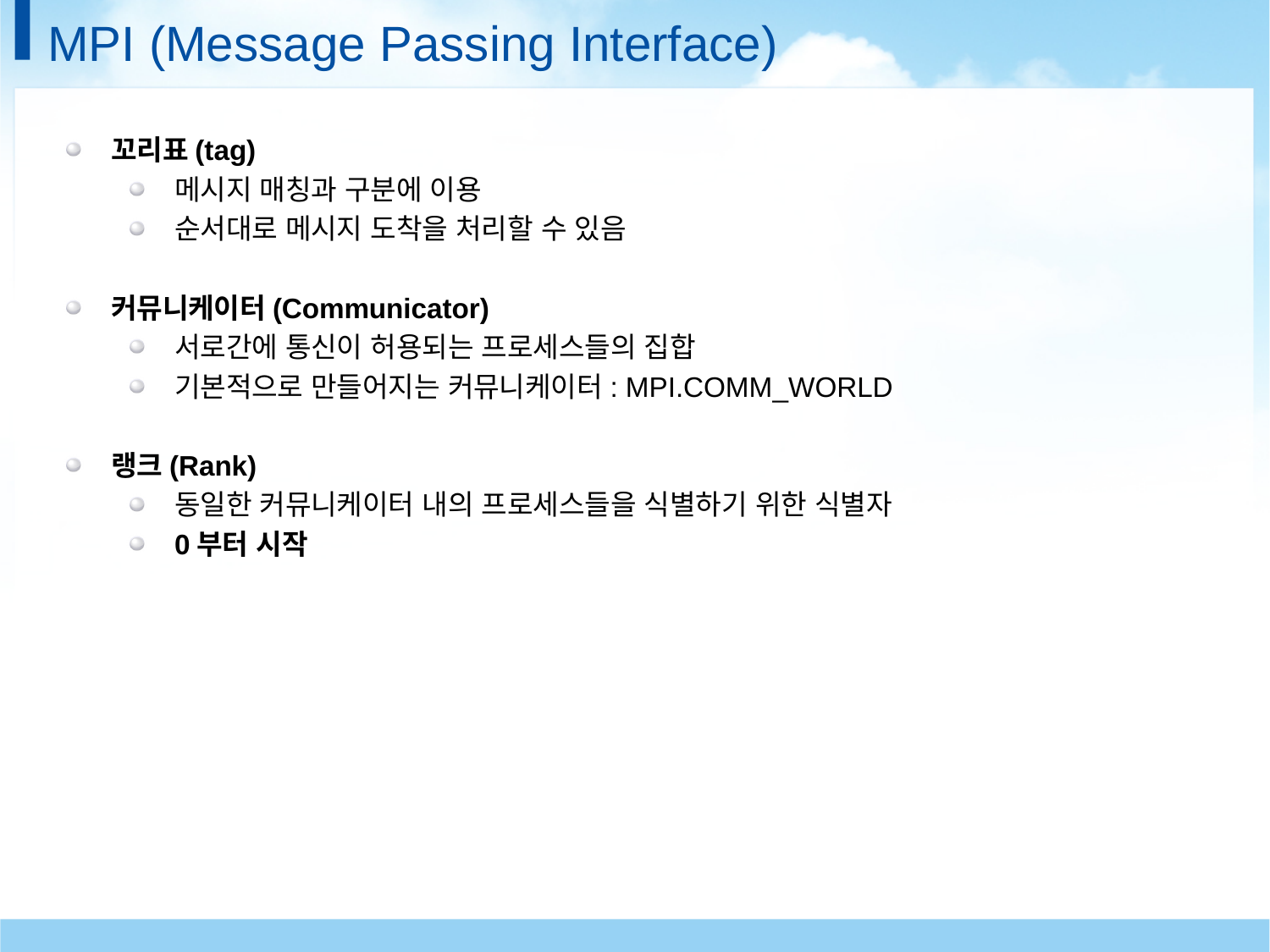

# MPI (Message Passing Interface)

꼬리표(tag)
메시지 매칭과 구분에 이용
순서대로 메시지 도착을 처리할 수 있음

커뮤니케이터(Communicator)
서로간에 통신이 허용되는 프로세스들의 집합
기본적으로 만들어지는 커뮤니케이터: MPI.COMM_WORLD

랭크(Rank)
동일한 커뮤니케이터 내의 프로세스들을 식별하기 위한 식별자
0부터 시작